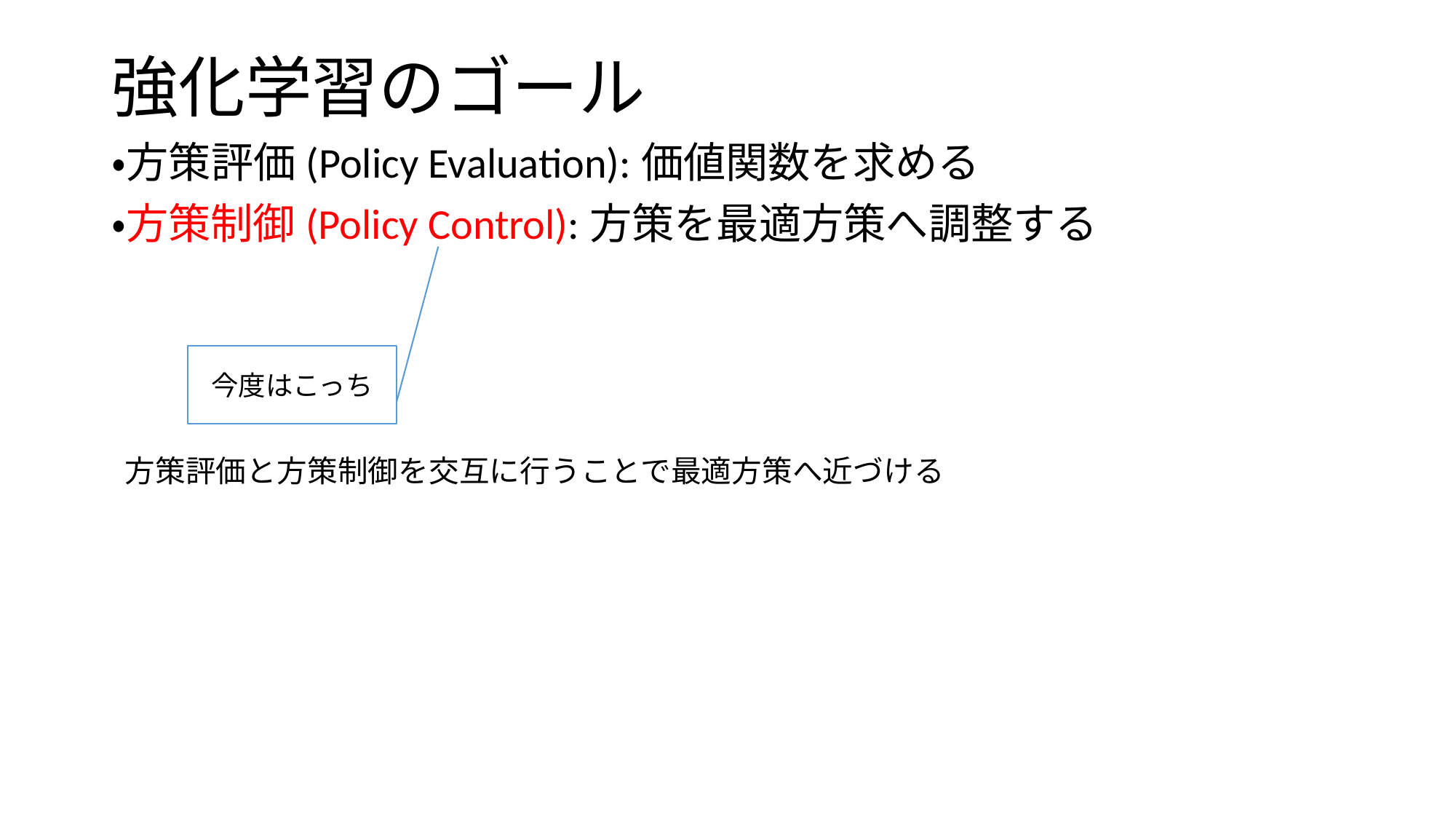

# 強化学習のゴール
・方策評価(Policy Evaluation):価値関数を求める
・方策制御(Policy Control):方策を最適方策へ調整する

今度はこっち
方策評価と方策制御を交互に行うことで最適方策へ近づける